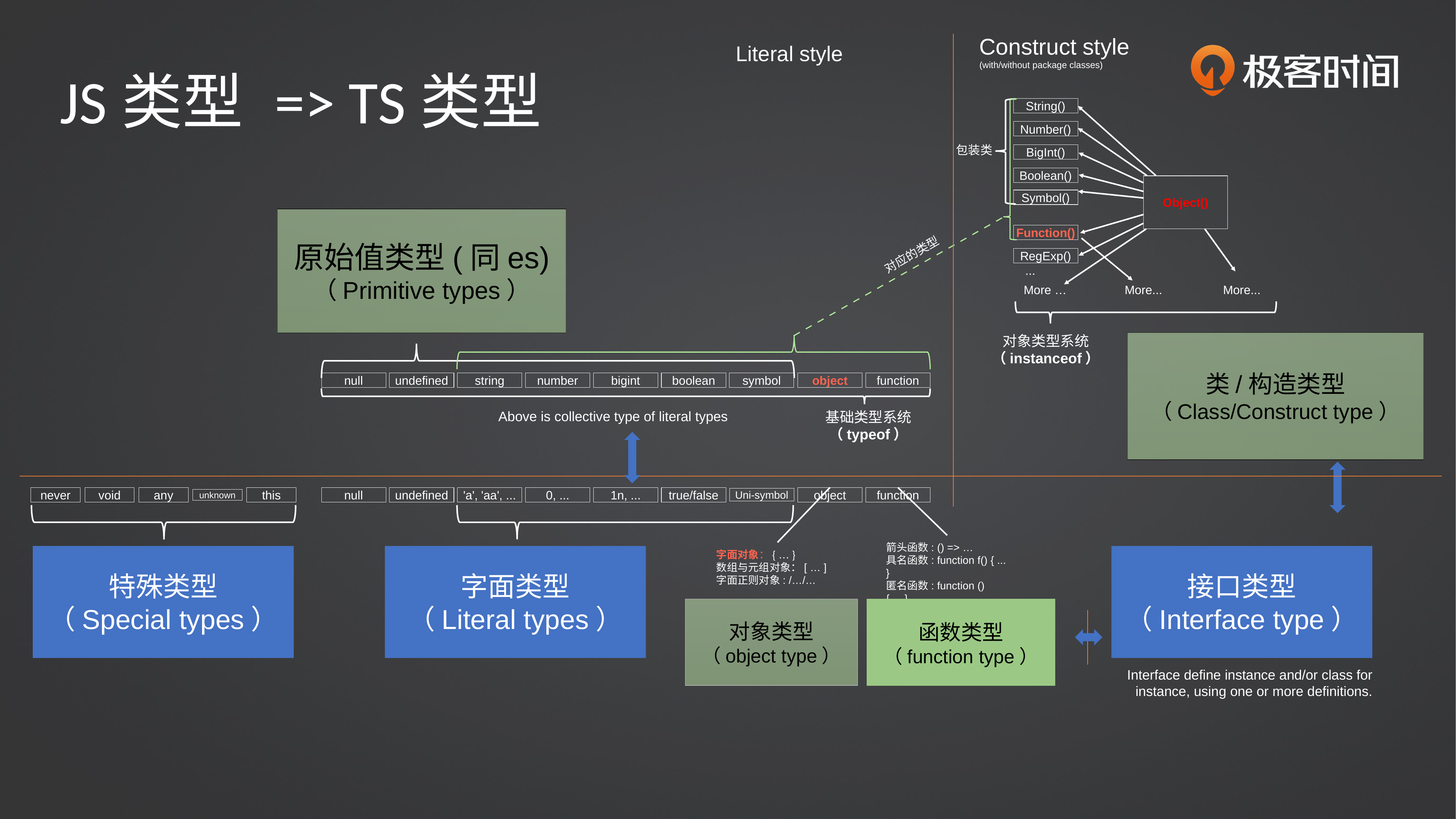

Construct style
(with/without package classes)

Literal style
JS类型 => TS类型

String()

Number()

包装类
BigInt()

Boolean()

Object()

Symbol()

原始值类型(同es)
（Primitive types）

Function()

RegExp()
对应的类型
...
More …
More...
More...
对象类型系统
（instanceof）
类/构造类型
（Class/Construct type）

null
undefined
string
number
bigint
boolean
symbol
object
function

Above is collective type of literal types
基础类型系统
（typeof）

never
void
any
this
null
undefined
'a', 'aa', ...
0, ...
1n, ...
true/false
object
function
Uni-symbol
unknown
箭头函数: () => …
具名函数: function f() { ... }
匿名函数: function () { ... }
...
字面对象：{ … }
数组与元组对象：[ … ]
字面正则对象: /…/…

特殊类型
（Special types）

字面类型
（Literal types）

接口类型
（Interface type）

对象类型
（object type）

函数类型
（function type）

Interface define instance and/or class for instance, using one or more definitions.